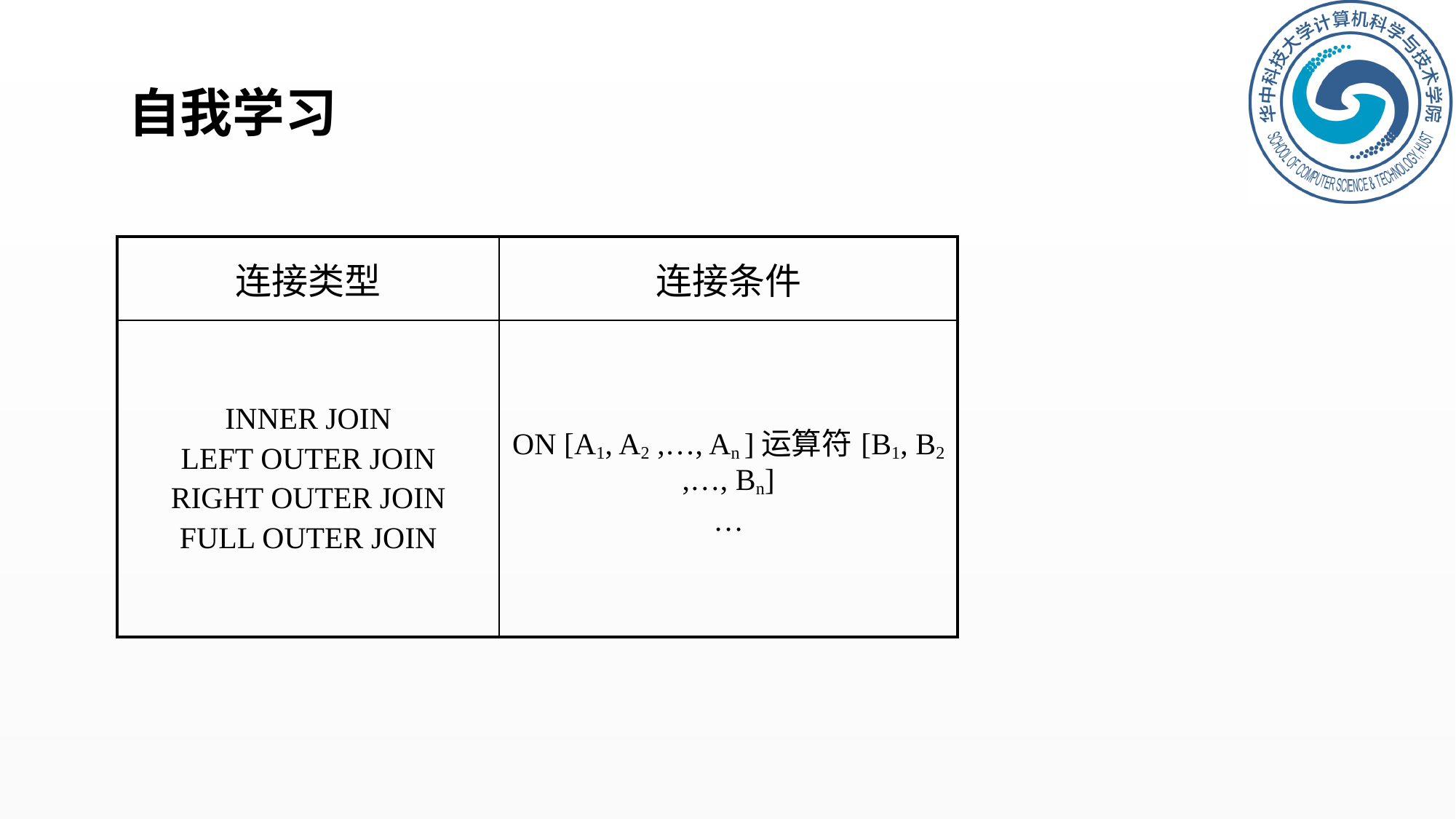

# 自我学习
| 连接类型 | 连接条件 |
| --- | --- |
| INNER JOIN LEFT OUTER JOIN RIGHT OUTER JOIN FULL OUTER JOIN | ON [A1, A2 ,…, An ]运算符[B1, B2 ,…, Bn] … |